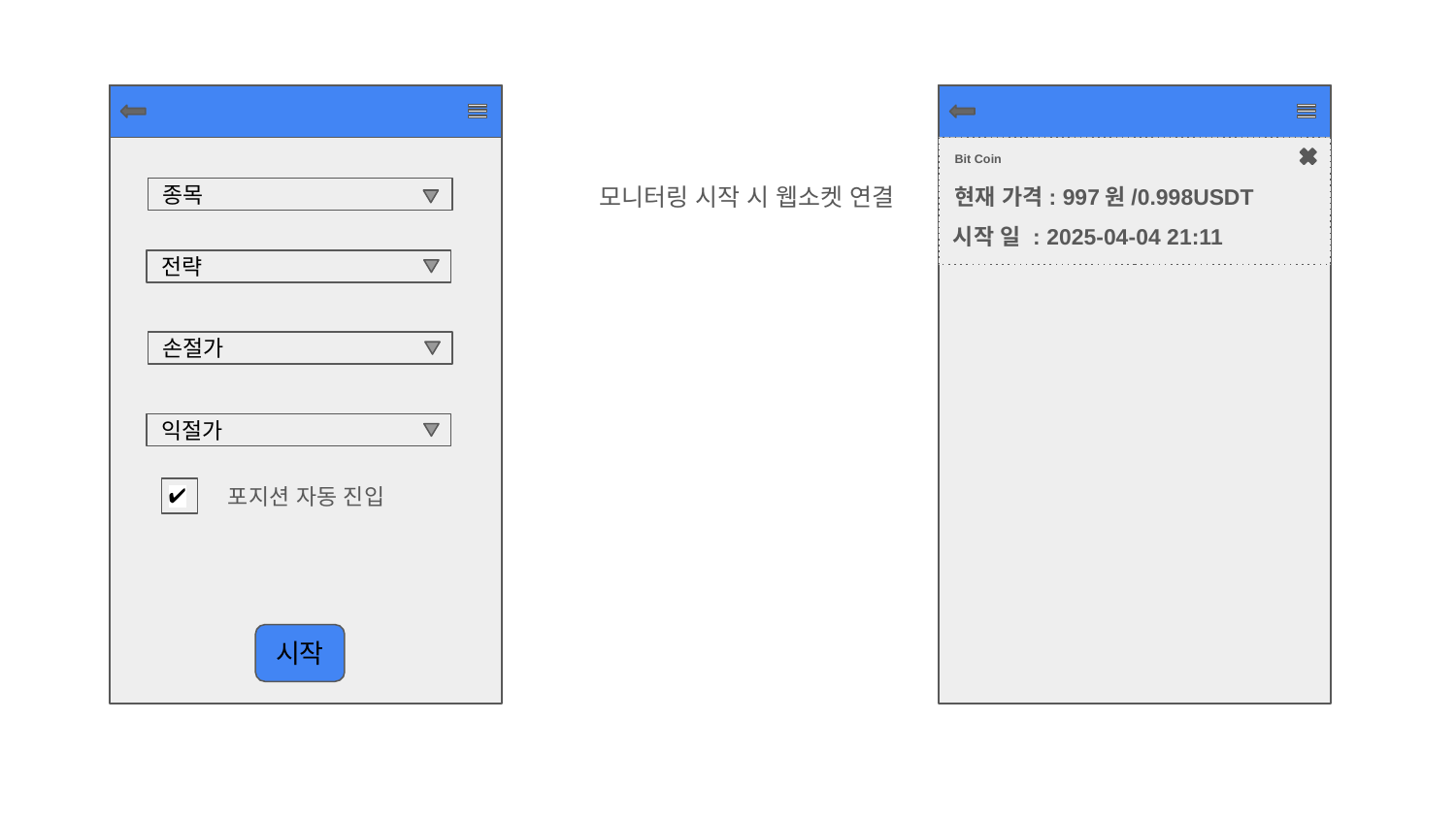

종목

전략

손절가

익절가

✔

포지션 자동 진입

시작

Bit Coin
현재 가격: 997원/0.998USDT
시작 일 : 2025-04-04 21:11

모니터링 시작 시 웹소켓 연결